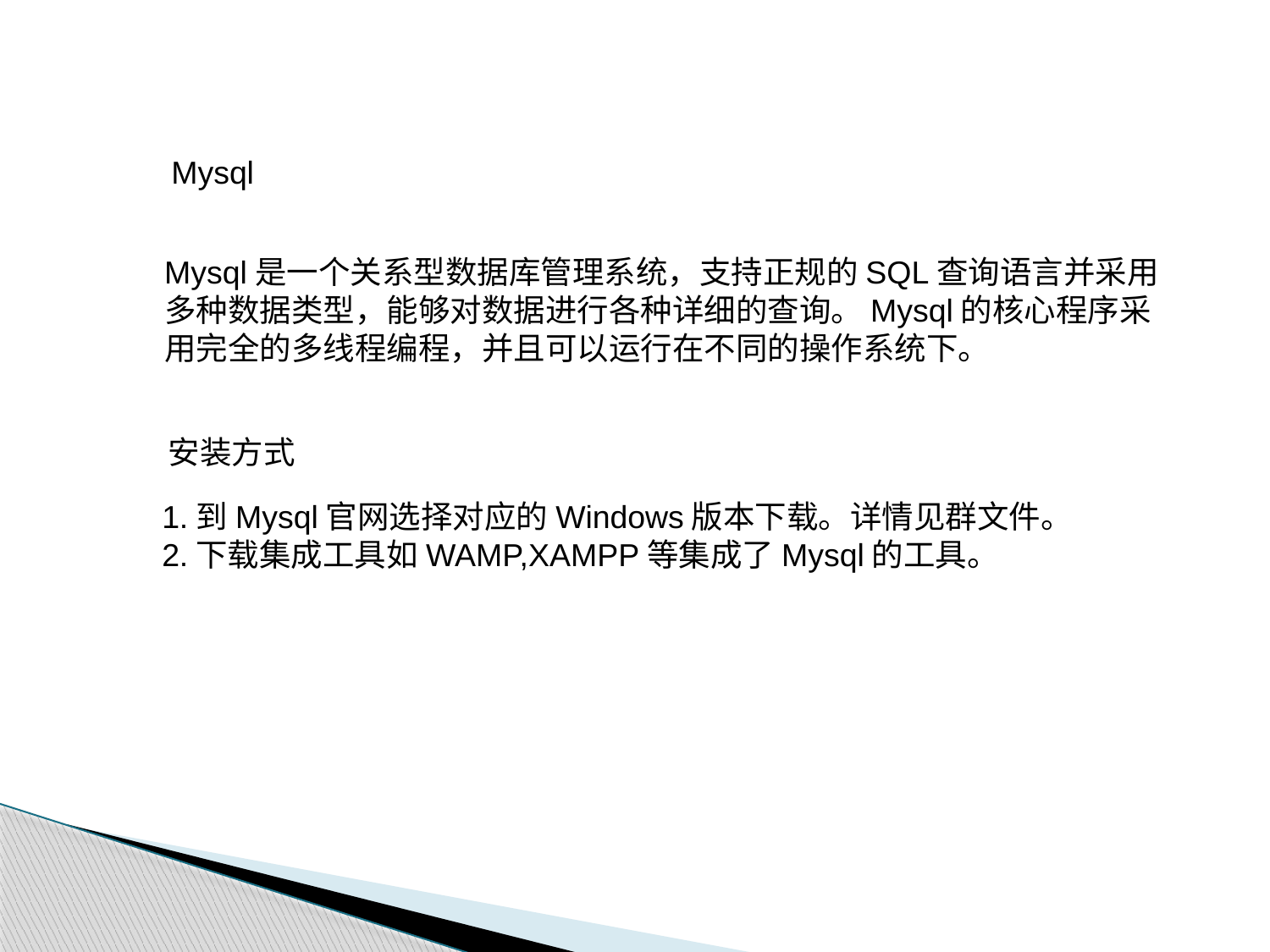

Mysql
Mysql是一个关系型数据库管理系统，支持正规的SQL查询语言并采用
多种数据类型，能够对数据进行各种详细的查询。Mysql的核心程序采
用完全的多线程编程，并且可以运行在不同的操作系统下。
安装方式
1.到Mysql官网选择对应的Windows版本下载。详情见群文件。
2.下载集成工具如WAMP,XAMPP等集成了Mysql的工具。